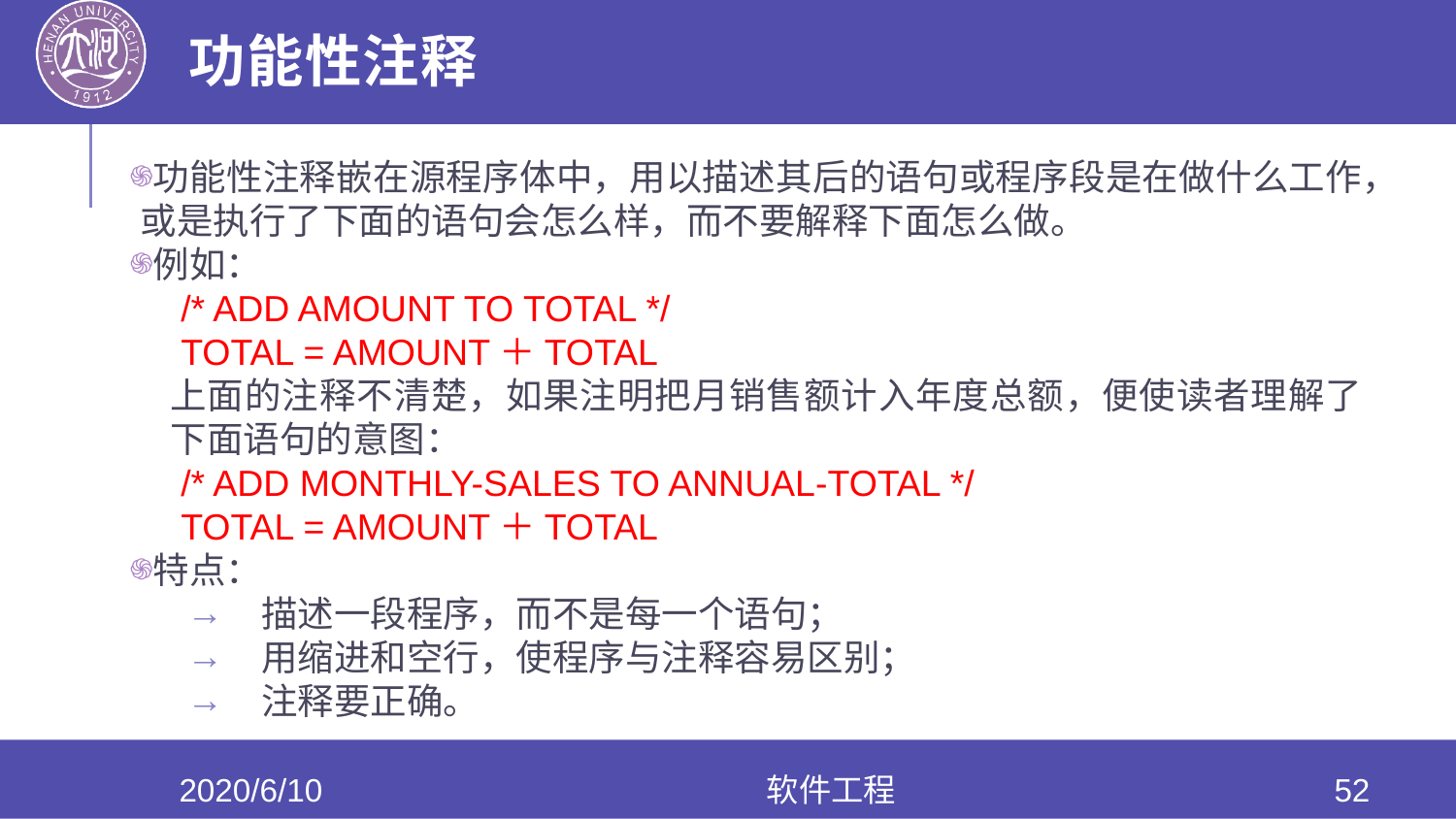

# 功能性注释
功能性注释嵌在源程序体中，用以描述其后的语句或程序段是在做什么工作，或是执行了下面的语句会怎么样，而不要解释下面怎么做。
例如：
 /* ADD AMOUNT TO TOTAL */
 TOTAL = AMOUNT＋TOTAL
上面的注释不清楚，如果注明把月销售额计入年度总额，便使读者理解了下面语句的意图：
 /* ADD MONTHLY-SALES TO ANNUAL-TOTAL */
 TOTAL = AMOUNT＋TOTAL
特点：
 描述一段程序，而不是每一个语句；
 用缩进和空行，使程序与注释容易区别；
 注释要正确。
2020/6/10
软件工程
52